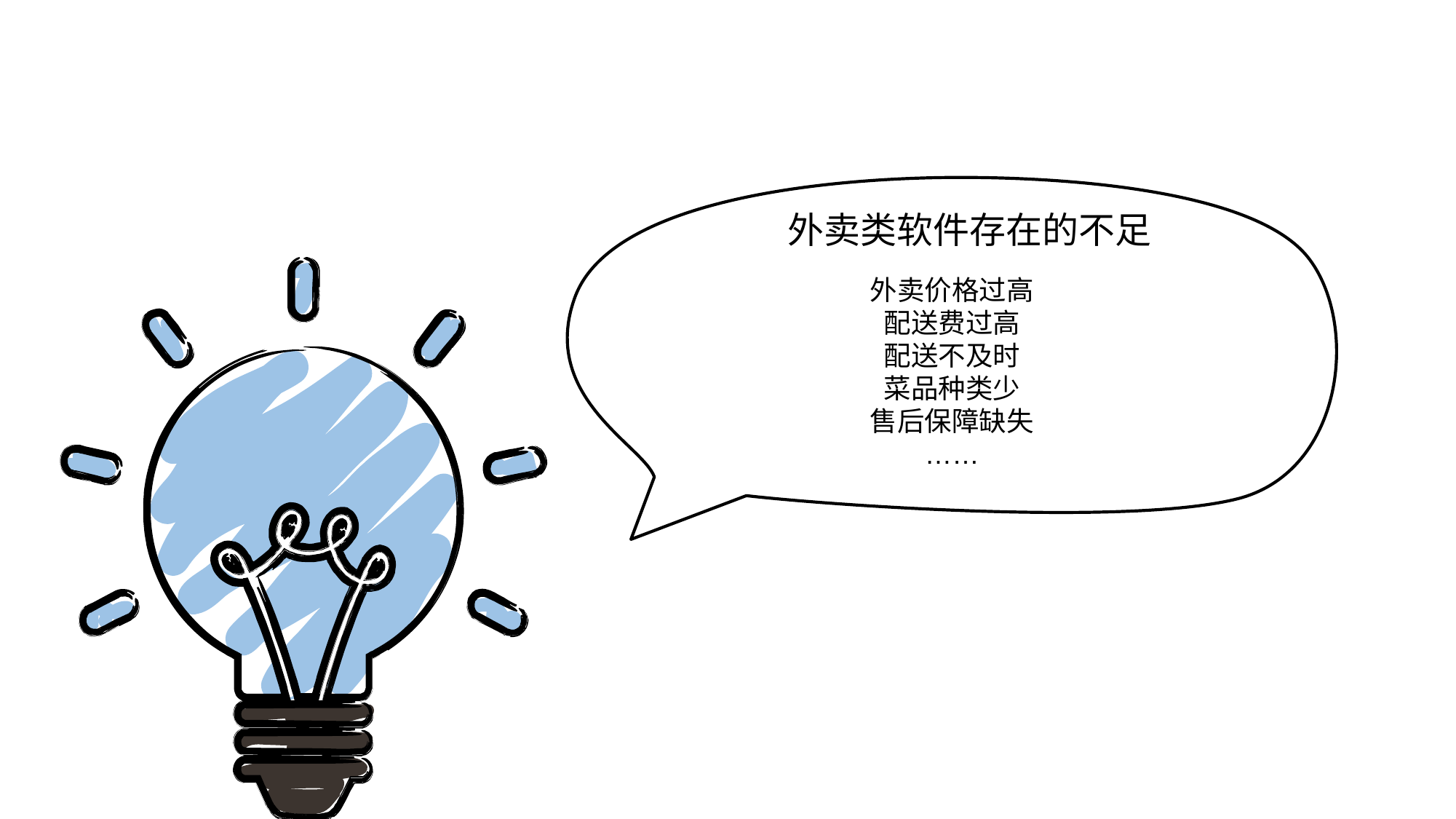

外卖类软件存在的不足

外卖价格过高
配送费过高
配送不及时
菜品种类少
售后保障缺失
……